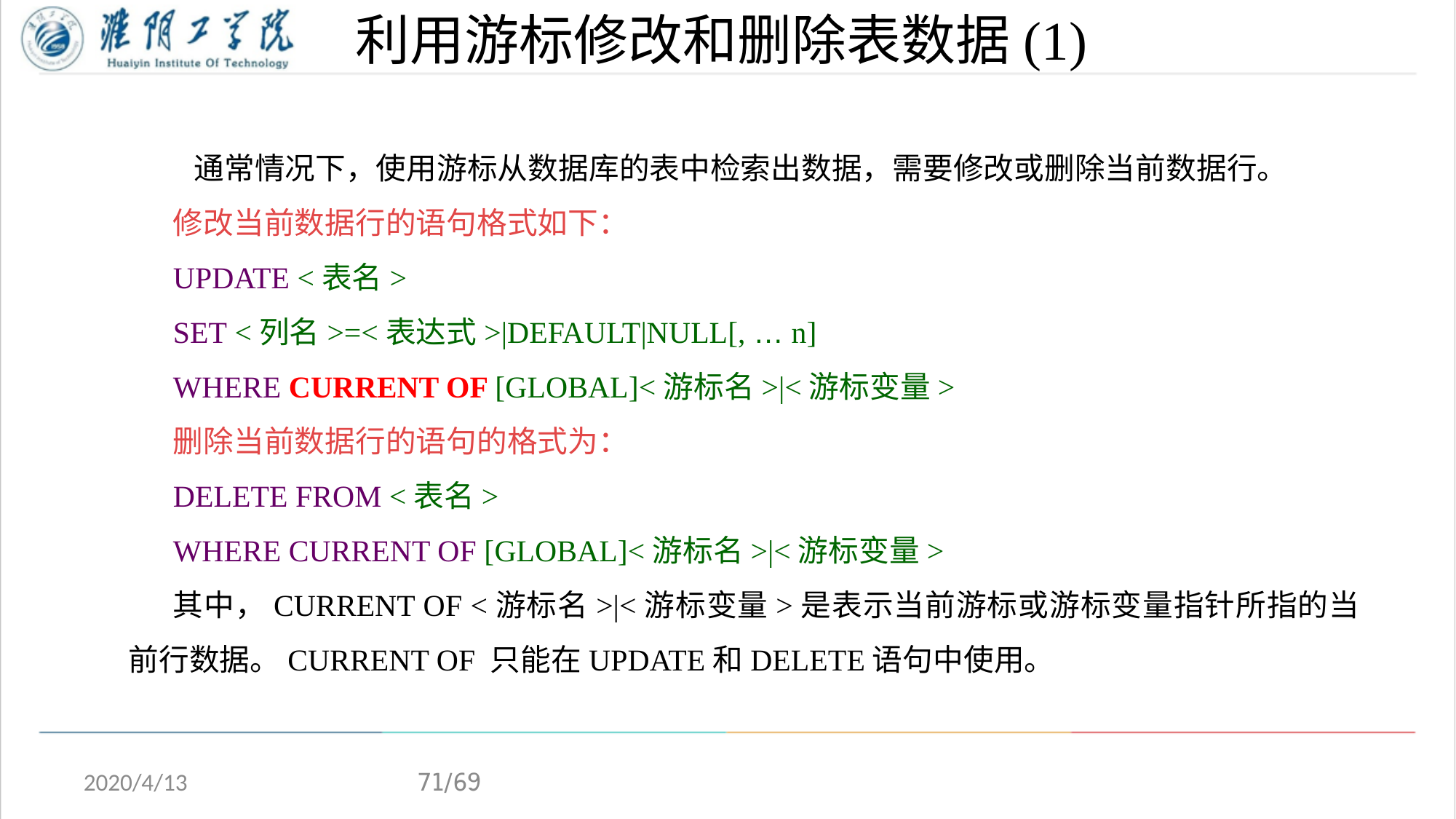

# 利用游标修改和删除表数据(1)
  通常情况下，使用游标从数据库的表中检索出数据，需要修改或删除当前数据行。
修改当前数据行的语句格式如下：
UPDATE <表名>
SET <列名>=<表达式>|DEFAULT|NULL[, … n]
WHERE CURRENT OF [GLOBAL]<游标名>|<游标变量>
删除当前数据行的语句的格式为：
DELETE FROM <表名>
WHERE CURRENT OF [GLOBAL]<游标名>|<游标变量>
其中，CURRENT OF <游标名>|<游标变量>是表示当前游标或游标变量指针所指的当前行数据。CURRENT OF 只能在UPDATE和DELETE语句中使用。
71/69
2020/4/13